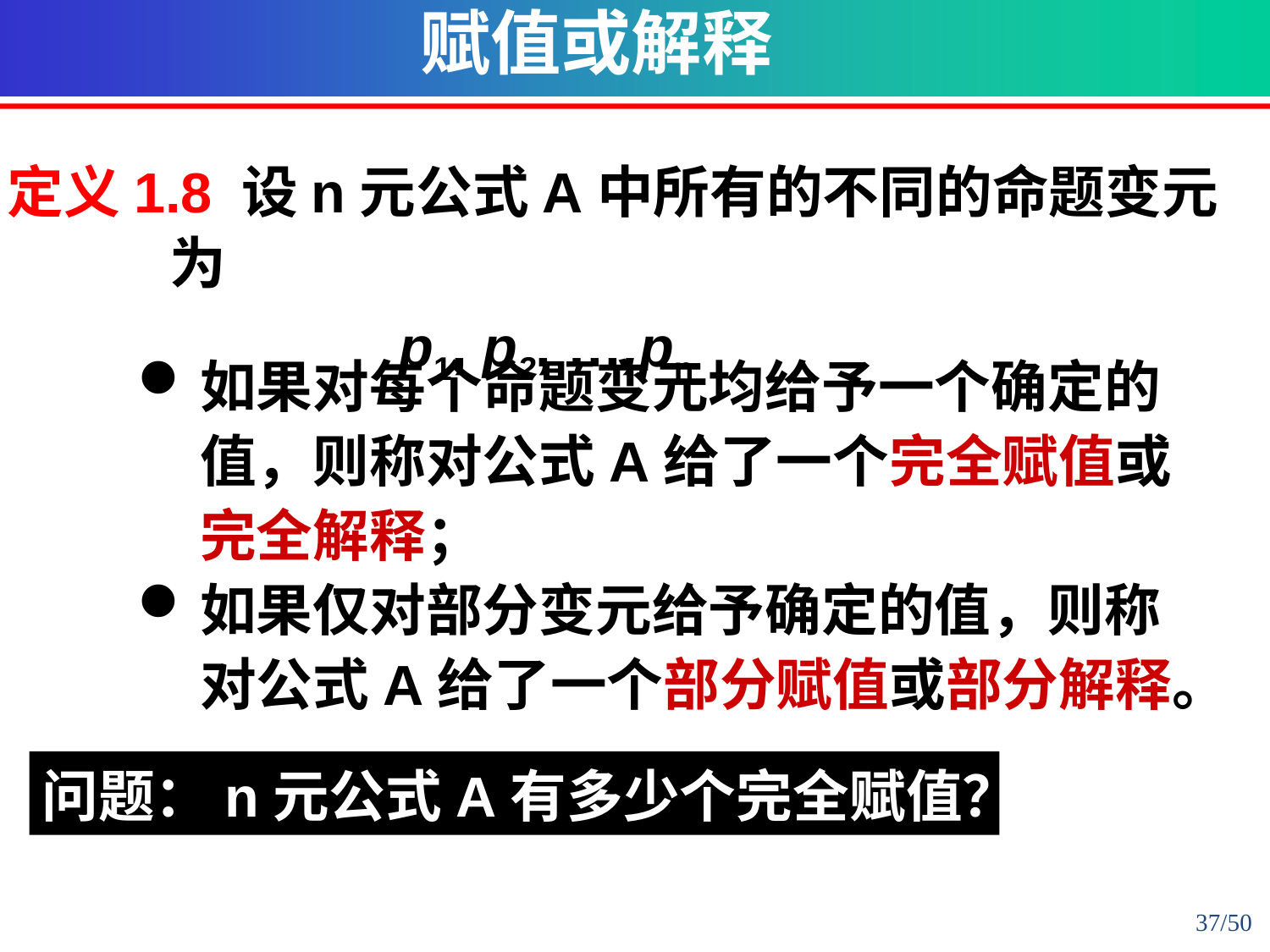

赋值或解释
定义1.8 设n元公式A中所有的不同的命题变元为
                         p1, p2, …,pn
如果对每个命题变元均给予一个确定的值，则称对公式A给了一个完全赋值或完全解释；
如果仅对部分变元给予确定的值，则称对公式A给了一个部分赋值或部分解释。
问题：n元公式A有多少个完全赋值？
37/50